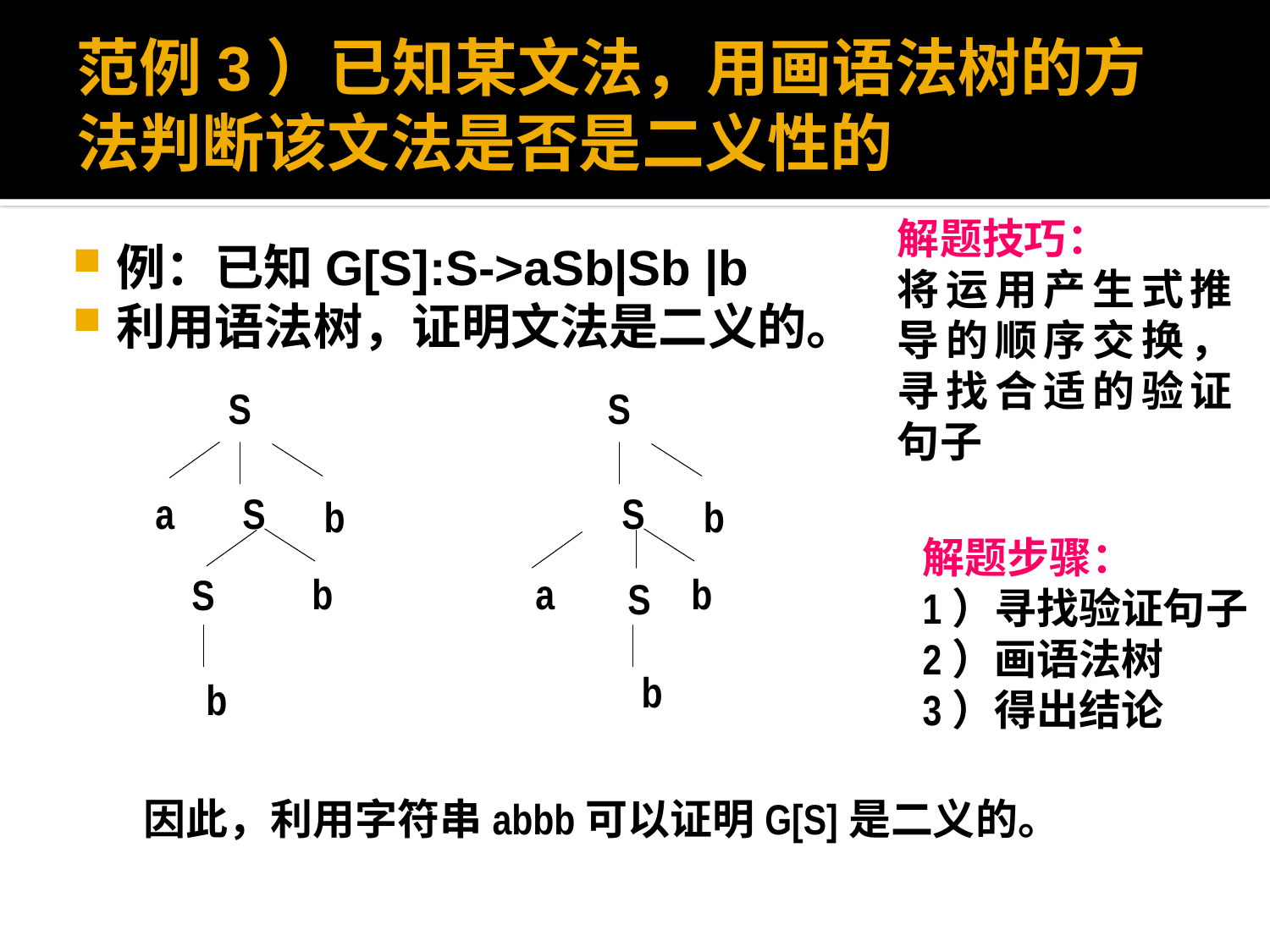

# 范例3）已知某文法，用画语法树的方法判断该文法是否是二义性的
解题技巧：
将运用产生式推导的顺序交换，寻找合适的验证句子

例：已知G[S]:S->aSb|Sb |b
利用语法树，证明文法是二义的。
S
S
S
a
S
b
b
解题步骤：
1）寻找验证句子
2）画语法树
3）得出结论

a
b
b
S
S
b
b
因此，利用字符串abbb可以证明G[S]是二义的。